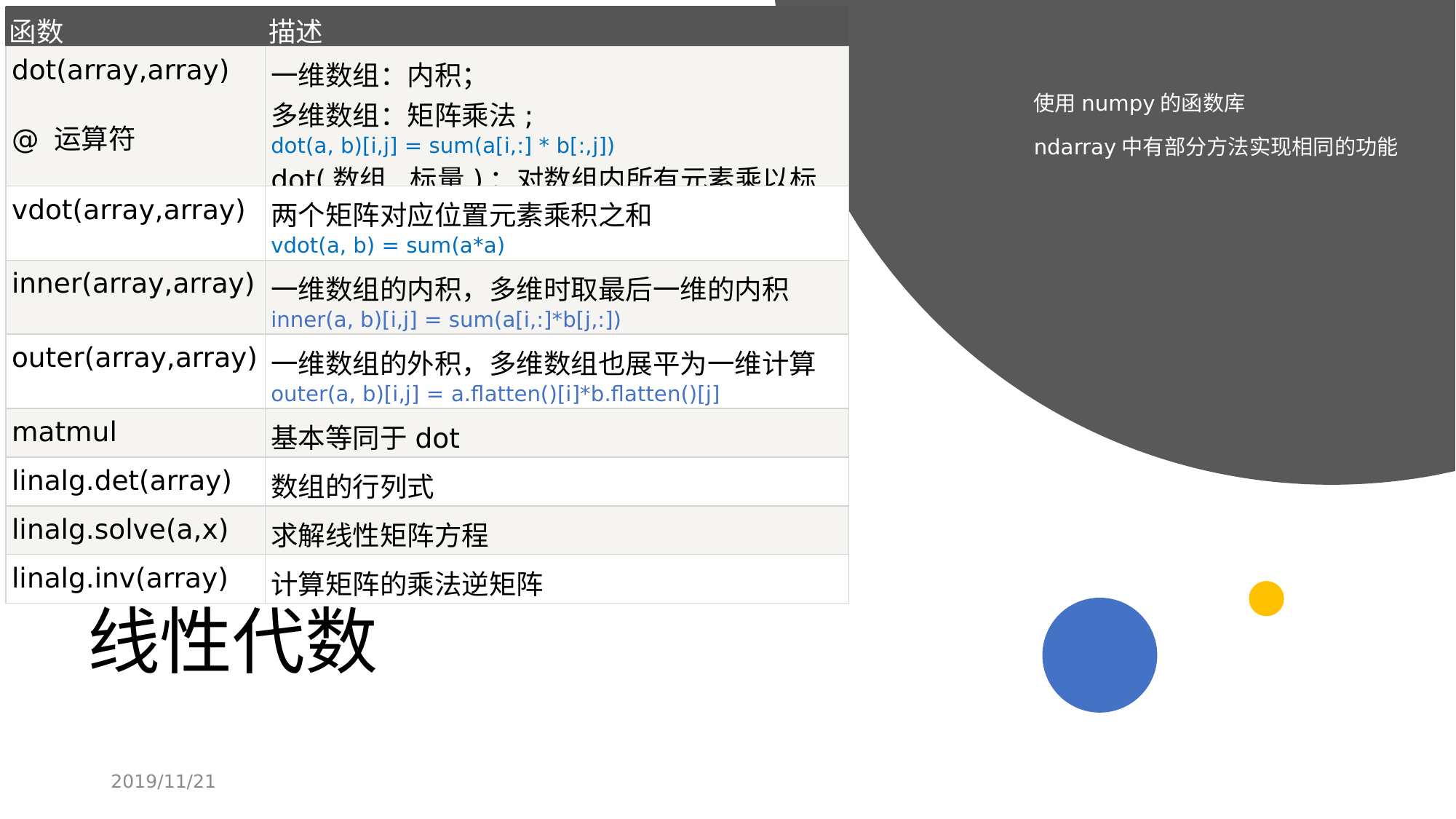

| 函数 | 描述 |
| --- | --- |
| dot(array,array) @ 运算符 | 一维数组：内积； 多维数组：矩阵乘法; dot(a, b)[i,j] = sum(a[i,:] \* b[:,j]) dot(数组,标量)：对数组内所有元素乘以标量; |
| vdot(array,array) | 两个矩阵对应位置元素乘积之和 vdot(a, b) = sum(a\*a) |
| inner(array,array) | 一维数组的内积，多维时取最后一维的内积 inner(a, b)[i,j] = sum(a[i,:]\*b[j,:]) |
| outer(array,array) | 一维数组的外积，多维数组也展平为一维计算 outer(a, b)[i,j] = a.flatten()[i]\*b.flatten()[j] |
| matmul | 基本等同于dot |
| linalg.det(array) | 数组的行列式 |
| linalg.solve(a,x) | 求解线性矩阵方程 |
| linalg.inv(array) | 计算矩阵的乘法逆矩阵 |
使用numpy的函数库
ndarray中有部分方法实现相同的功能
# 线性代数

2019/11/21
高级算法语言和程序设计
20